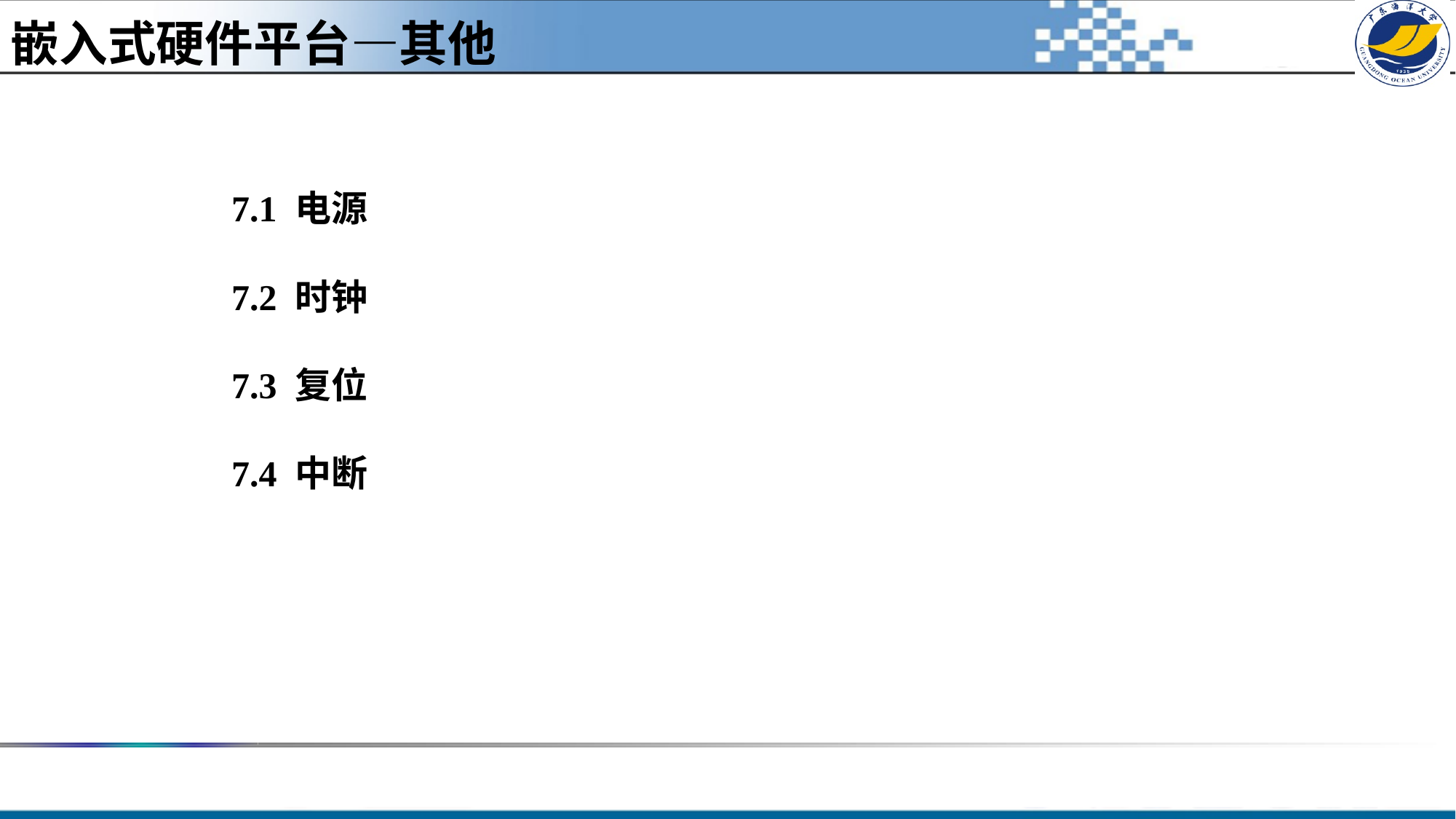

嵌入式硬件平台—其他
#
7.1 电源
7.2 时钟
7.3 复位
7.4 中断
130